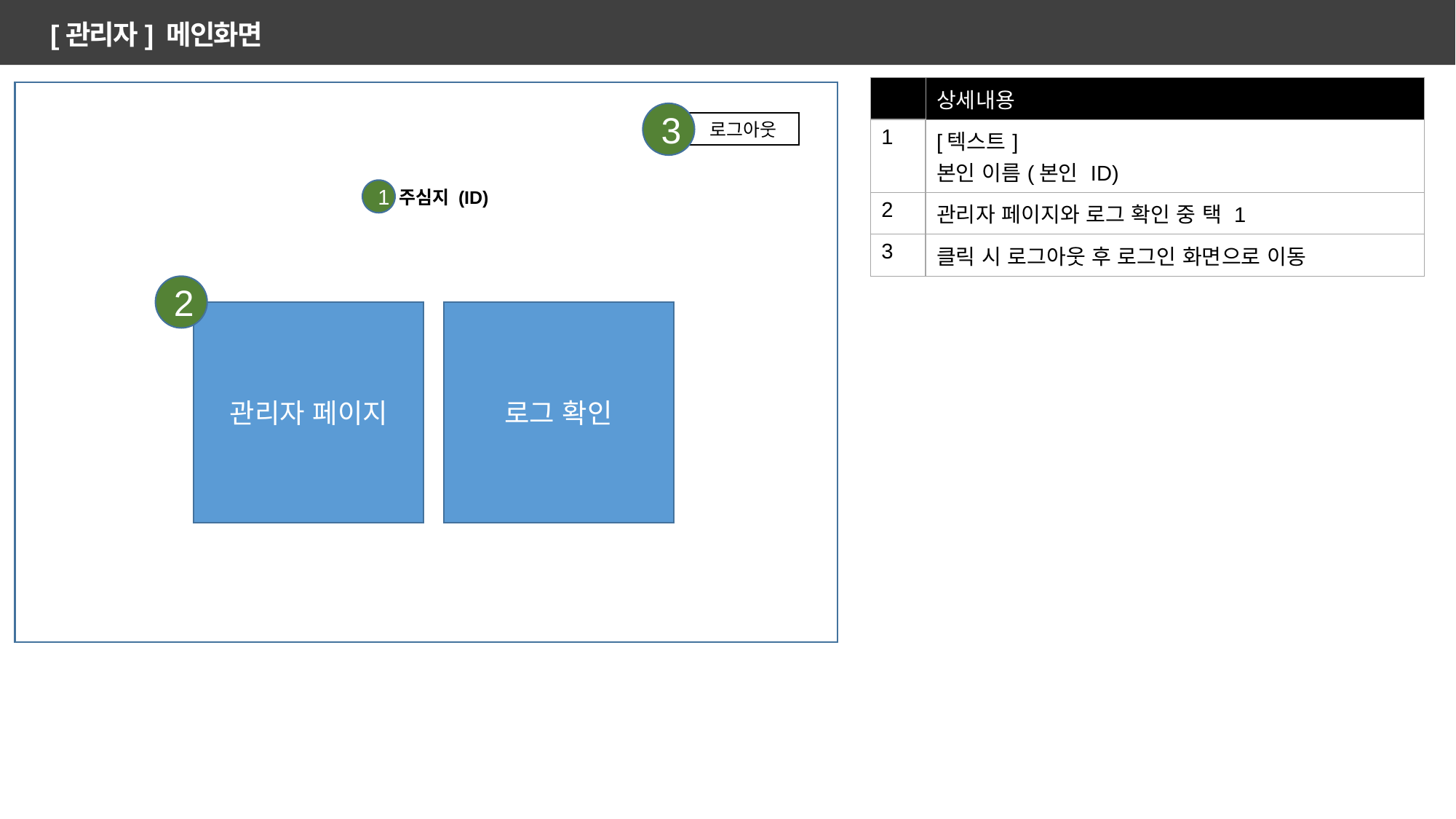

[관리자] 메인화면
|  | 상세내용 |
| --- | --- |
| 1 | [텍스트] 본인 이름(본인 ID) |
| 2 | 관리자 페이지와 로그 확인 중 택 1 |
| 3 | 클릭 시 로그아웃 후 로그인 화면으로 이동 |

3
로그아웃
1
주심지 (ID)
2
관리자 페이지
로그 확인